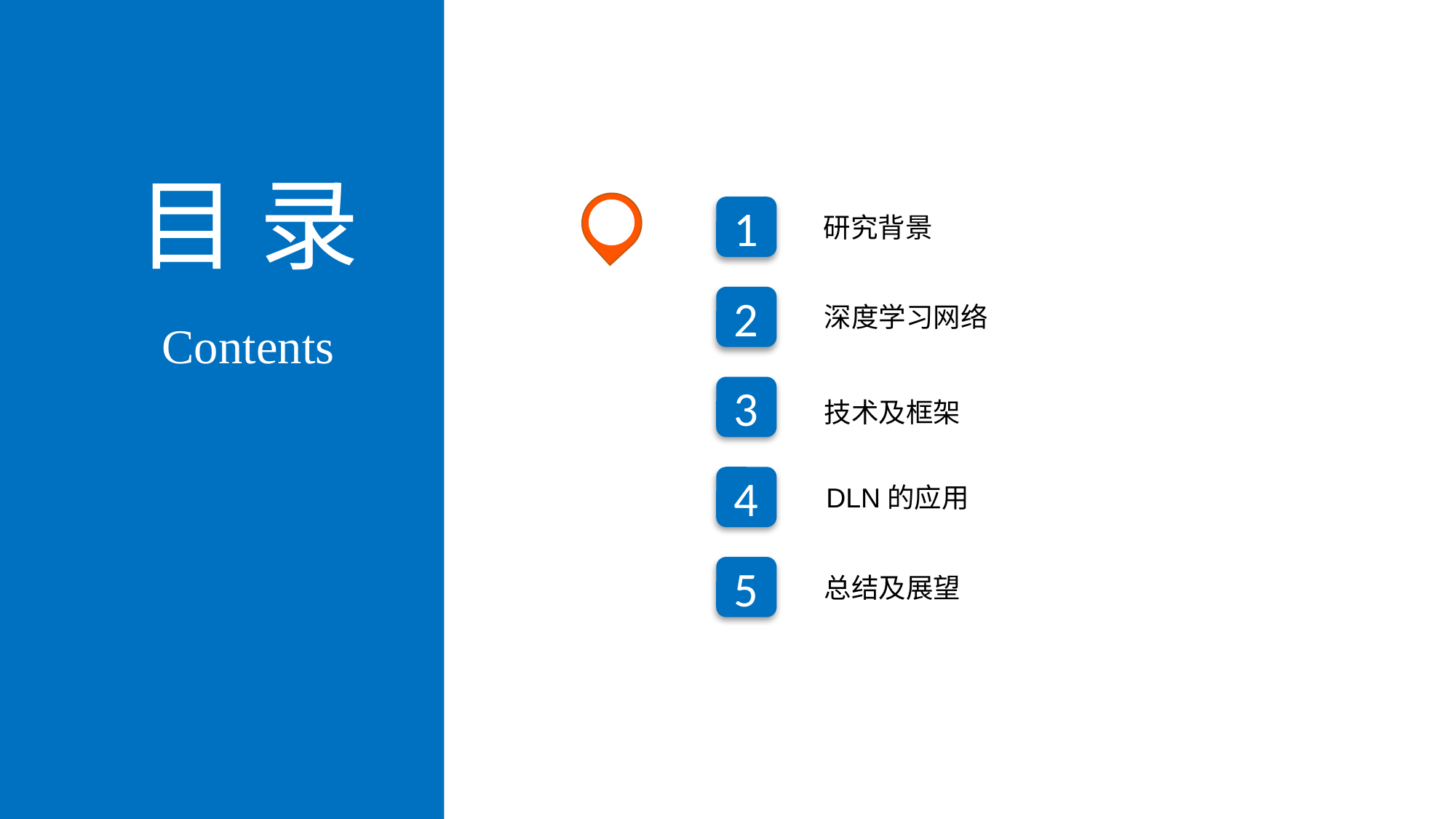

目 录

1
研究背景
2
深度学习网络
Contents
3
技术及框架
4
DLN的应用
5
总结及展望